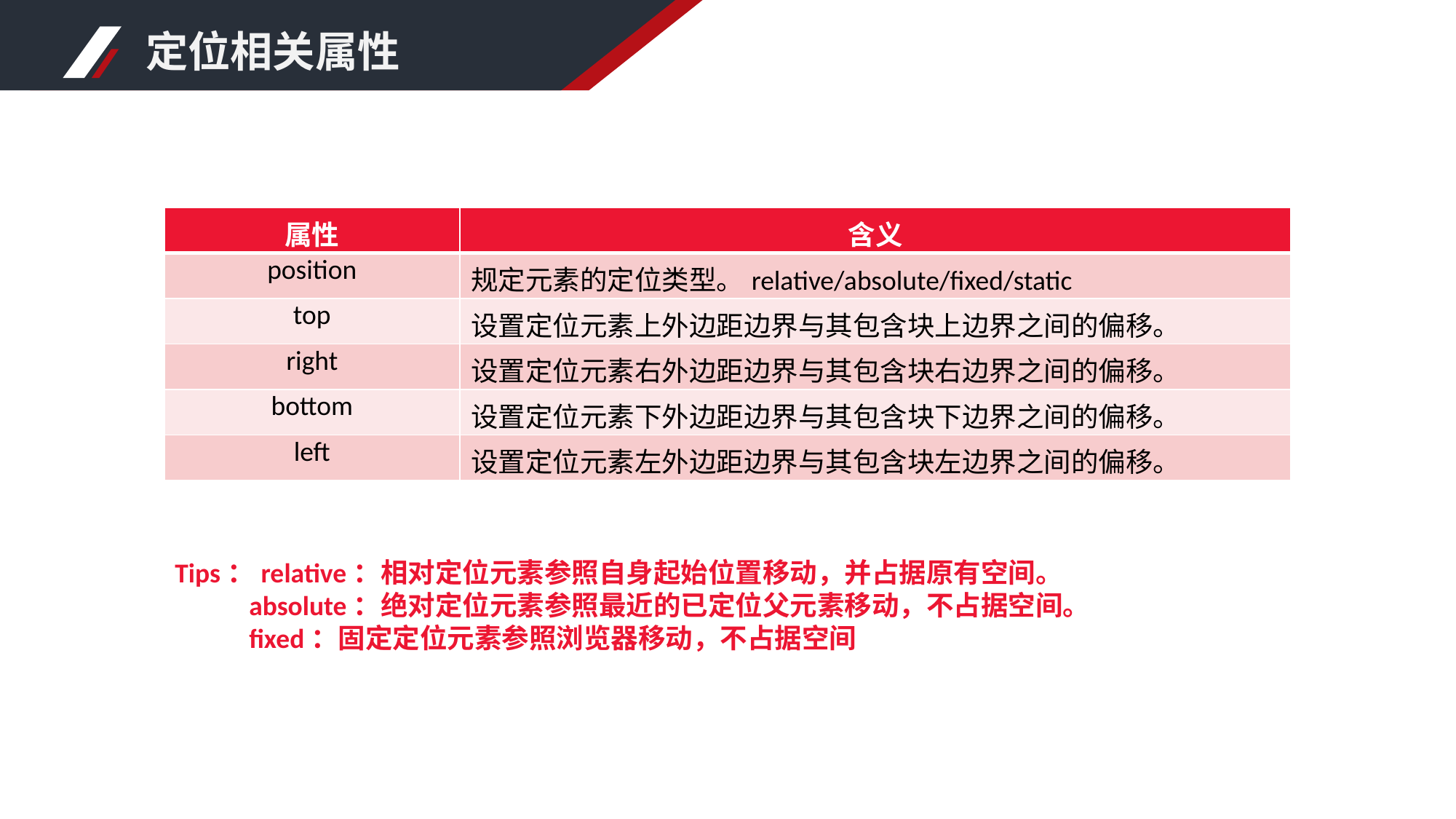

定位相关属性
| 属性 | 含义 |
| --- | --- |
| position | 规定元素的定位类型。relative/absolute/fixed/static |
| top | 设置定位元素上外边距边界与其包含块上边界之间的偏移。 |
| right | 设置定位元素右外边距边界与其包含块右边界之间的偏移。 |
| bottom | 设置定位元素下外边距边界与其包含块下边界之间的偏移。 |
| left | 设置定位元素左外边距边界与其包含块左边界之间的偏移。 |
Tips：relative：相对定位元素参照自身起始位置移动，并占据原有空间。
            absolute：绝对定位元素参照最近的已定位父元素移动，不占据空间。
            fixed：固定定位元素参照浏览器移动，不占据空间
延迟付